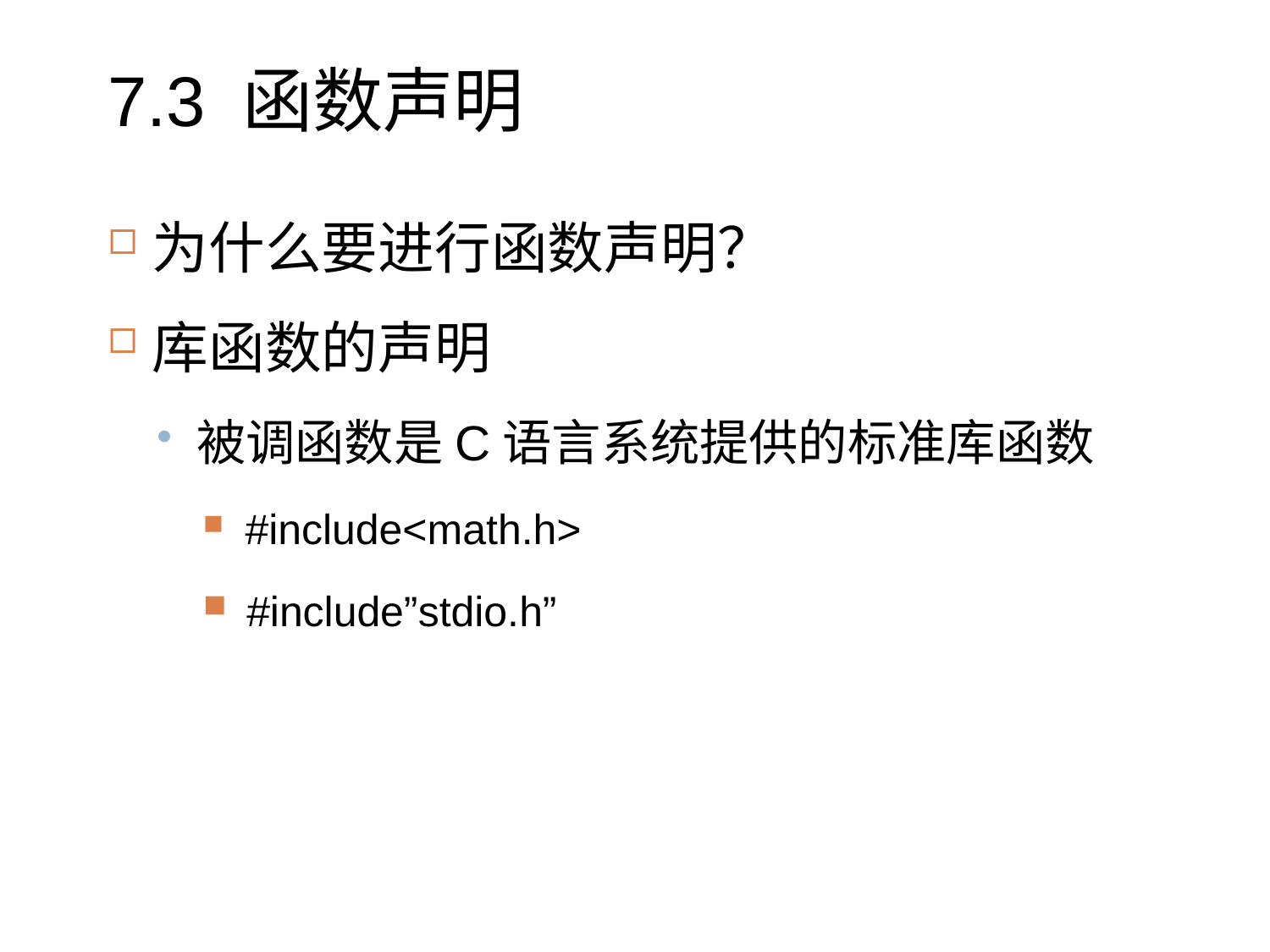

# 7.3 函数声明
为什么要进行函数声明？
库函数的声明
被调函数是C语言系统提供的标准库函数
 #include<math.h>
 #include”stdio.h”